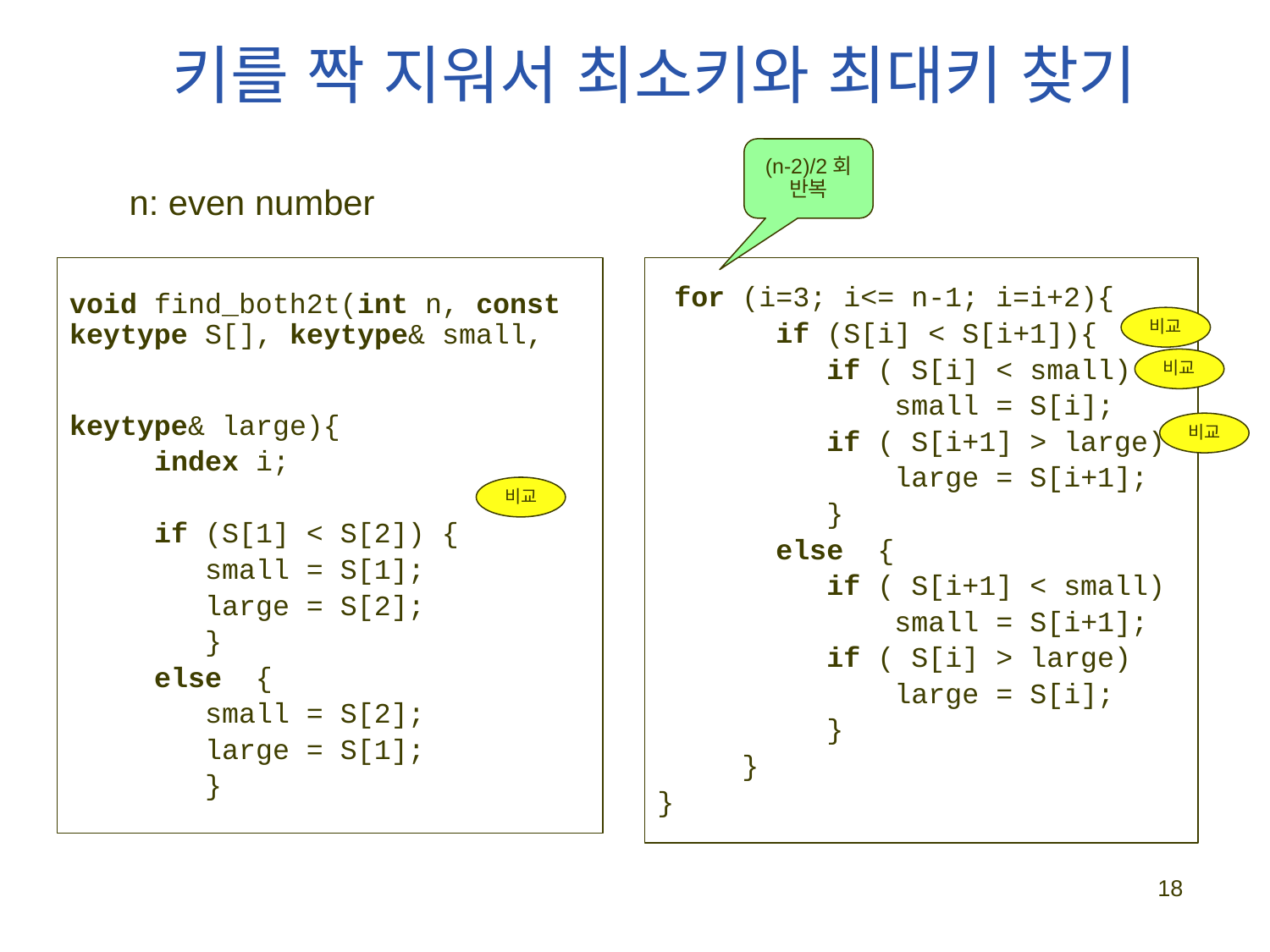

키를 짝 지워서 최소키와 최대키 찾기
(n-2)/2회 반복
n: even number
void find_both2t(int n, const keytype S[], keytype& small,                                                           keytype& large){
     index i;

     if (S[1] < S[2]) {
        small = S[1];
        large = S[2];
        }
     else  {
        small = S[2];
        large = S[1];
        }
 for (i=3; i<= n-1; i=i+2){
       if (S[i] < S[i+1]){
          if ( S[i] < small)
              small = S[i];
          if ( S[i+1] > large)
              large = S[i+1];
          }
       else  {
          if ( S[i+1] < small)
              small = S[i+1];
          if ( S[i] > large)
              large = S[i];
          }
     }
}
비교
비교
비교
비교
18